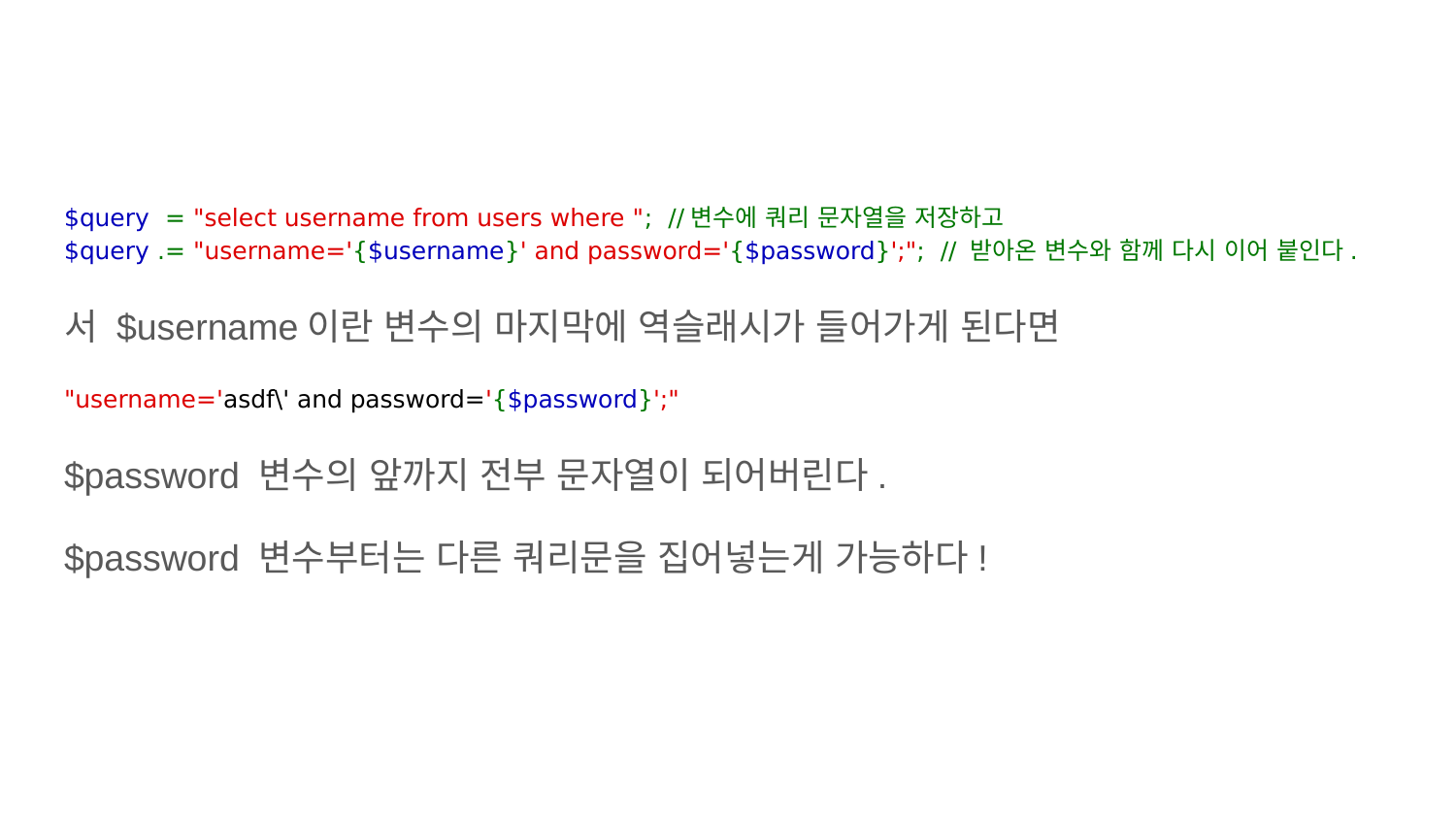

#
$query  = "select username from users where ";  //변수에 쿼리 문자열을 저장하고
$query .= "username='{$username}' and password='{$password}';";  // 받아온 변수와 함께 다시 이어 붙인다.
서 $username이란 변수의 마지막에 역슬래시가 들어가게 된다면
"username='asdf\' and password='{$password}';"
$password 변수의 앞까지 전부 문자열이 되어버린다.
$password 변수부터는 다른 쿼리문을 집어넣는게 가능하다!